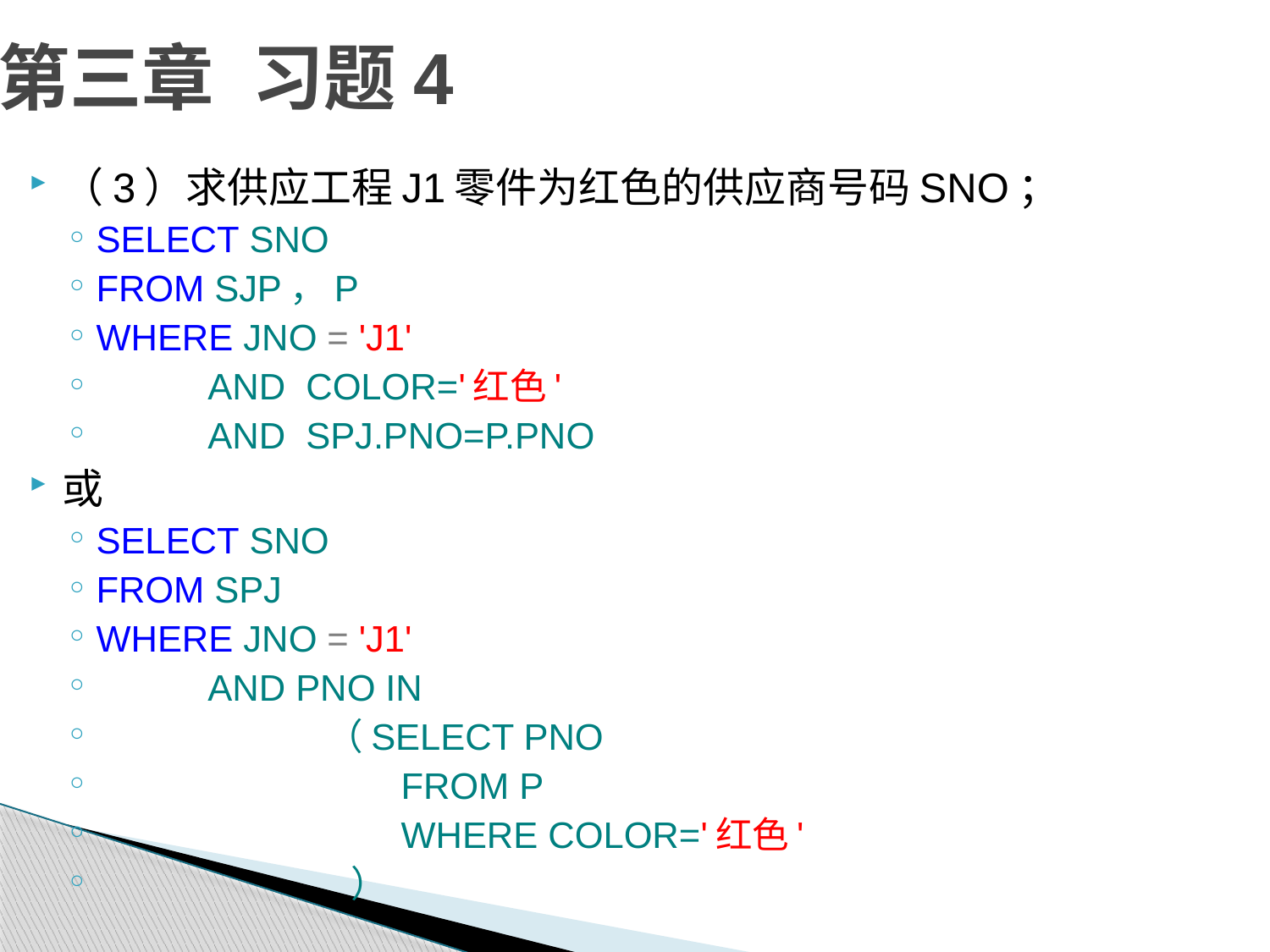

# 第三章	习题4
（3）求供应工程J1零件为红色的供应商号码SNO；
SELECT SNO
FROM SJP，P
WHERE JNO = 'J1'
           AND  COLOR='红色'
           AND  SPJ.PNO=P.PNO
或
SELECT SNO
FROM SPJ
WHERE JNO = 'J1'
           AND PNO IN
                           （SELECT PNO
                              FROM P
                              WHERE COLOR='红色'
                              ）